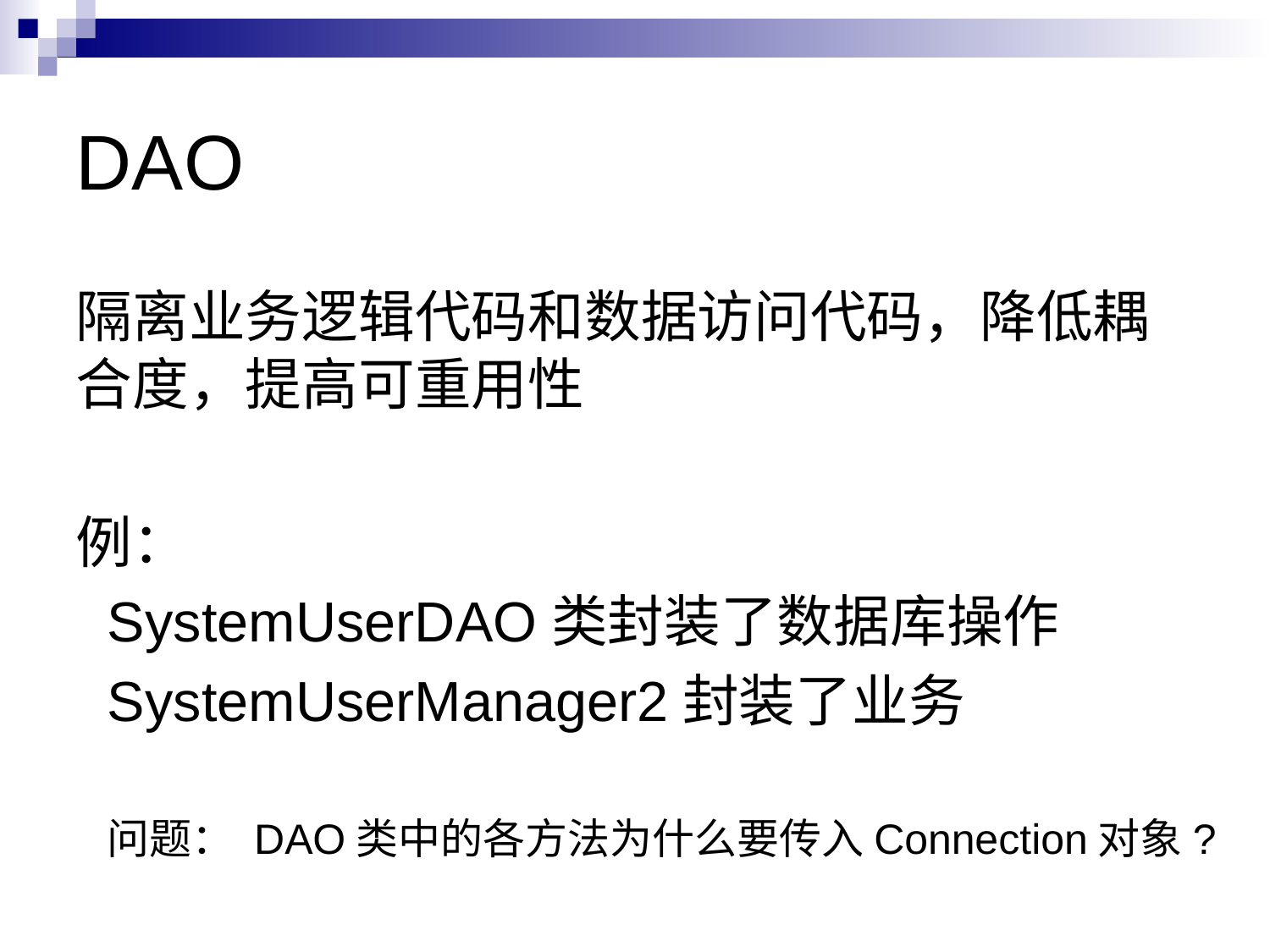

# DAO
隔离业务逻辑代码和数据访问代码，降低耦合度，提高可重用性

例：
  SystemUserDAO类封装了数据库操作
  SystemUserManager2封装了业务
问题： DAO类中的各方法为什么要传入Connection对象?